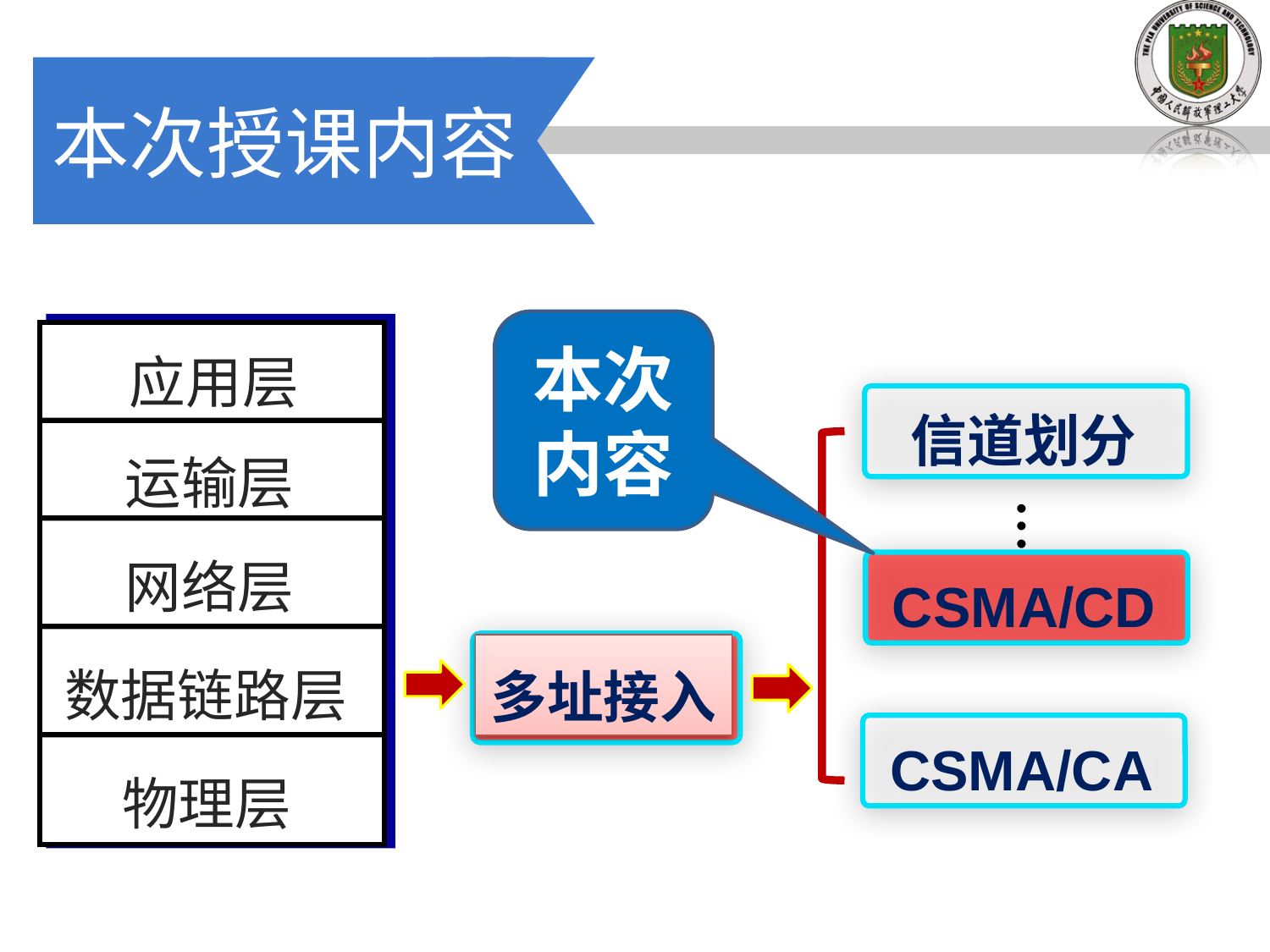

# 本次授课内容
应用层

运输层

网络层

数据链路层

物理层

本次内容
信道划分

…
CSMA/CD

多址接入

CSMA/CA